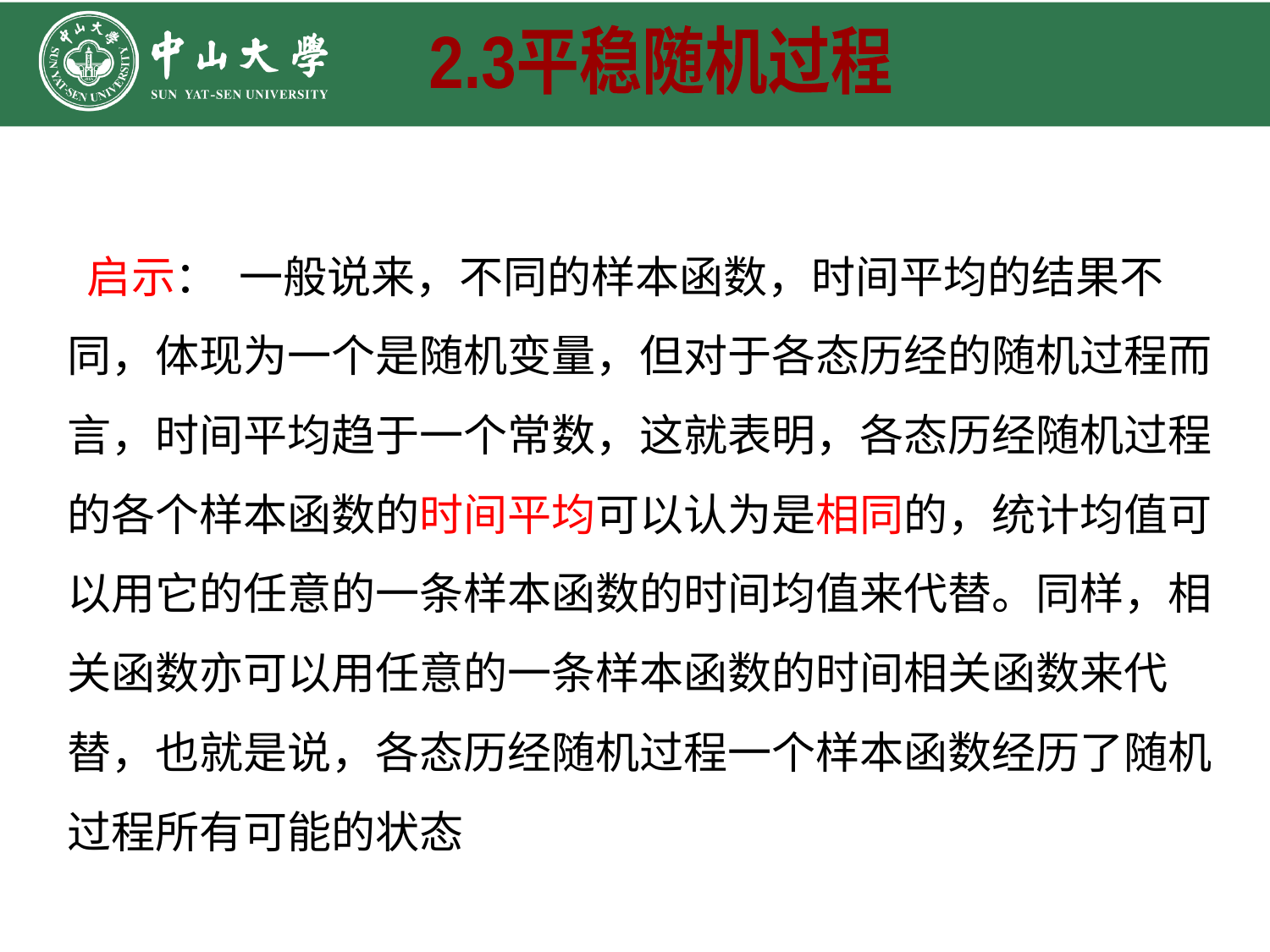

2.3平稳随机过程
 启示：  一般说来，不同的样本函数，时间平均的结果不同，体现为一个是随机变量，但对于各态历经的随机过程而言，时间平均趋于一个常数，这就表明，各态历经随机过程的各个样本函数的时间平均可以认为是相同的，统计均值可以用它的任意的一条样本函数的时间均值来代替。同样，相关函数亦可以用任意的一条样本函数的时间相关函数来代替，也就是说，各态历经随机过程一个样本函数经历了随机过程所有可能的状态